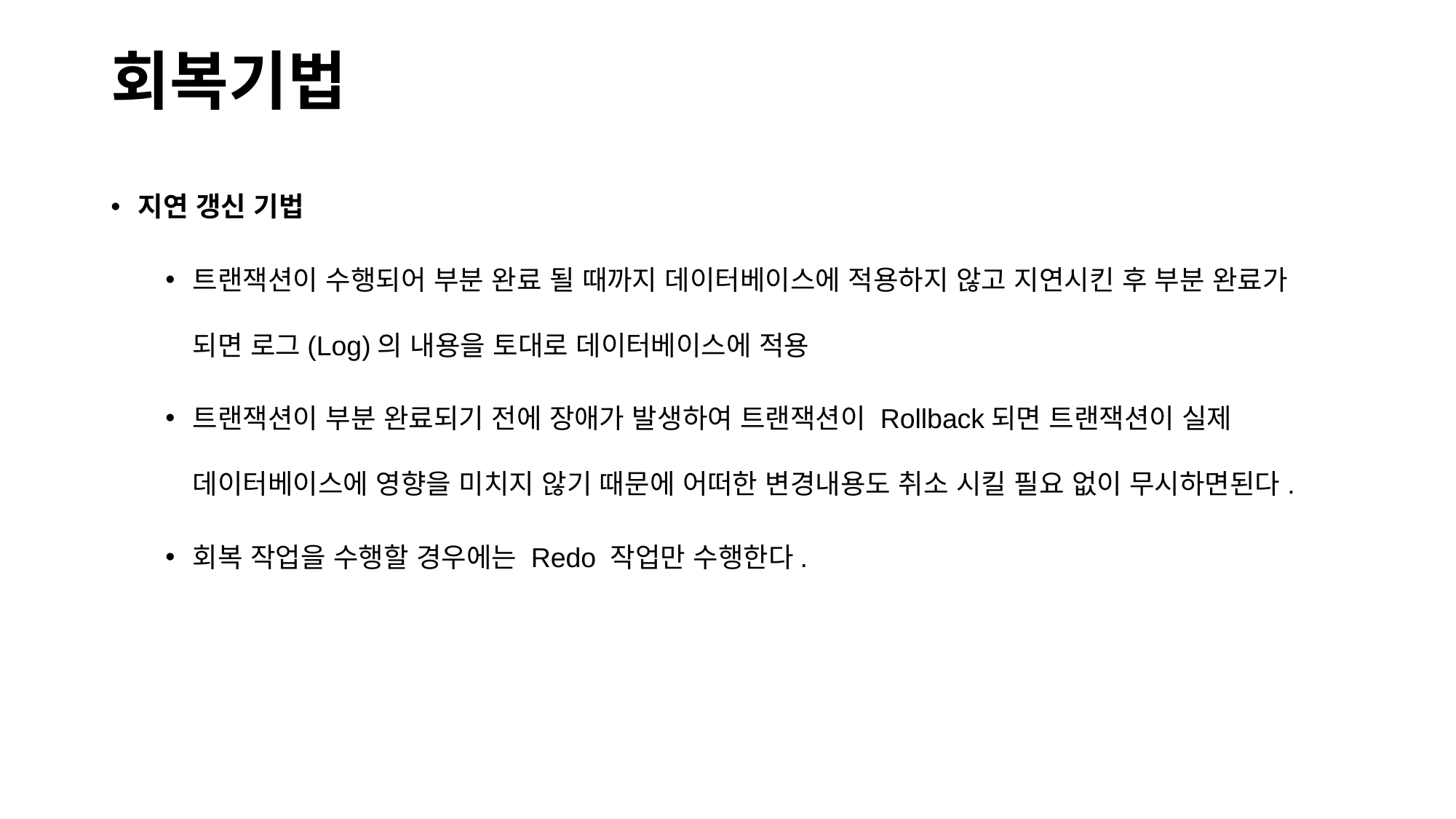

# 회복기법
지연 갱신 기법
트랜잭션이 수행되어 부분 완료 될 때까지 데이터베이스에 적용하지 않고 지연시킨 후 부분 완료가 되면 로그(Log)의 내용을 토대로 데이터베이스에 적용
트랜잭션이 부분 완료되기 전에 장애가 발생하여 트랜잭션이 Rollback되면 트랜잭션이 실제 데이터베이스에 영향을 미치지 않기 때문에 어떠한 변경내용도 취소 시킬 필요 없이 무시하면된다.
회복 작업을 수행할 경우에는 Redo 작업만 수행한다.